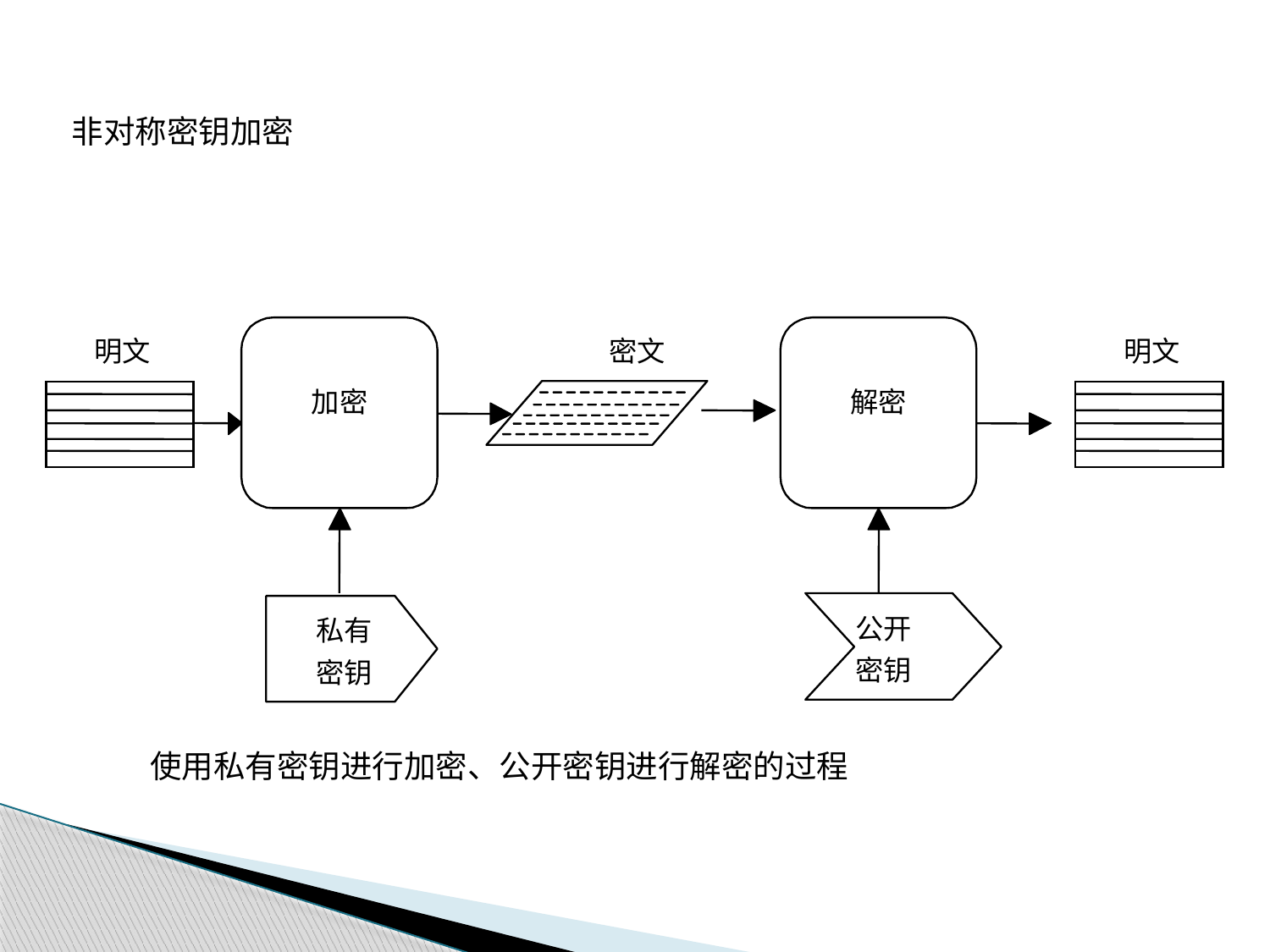

非对称密钥加密

明文
密文
明文

加密
解密

公开

私有

密钥

密钥

使用私有密钥进行加密、公开密钥进行解密的过程